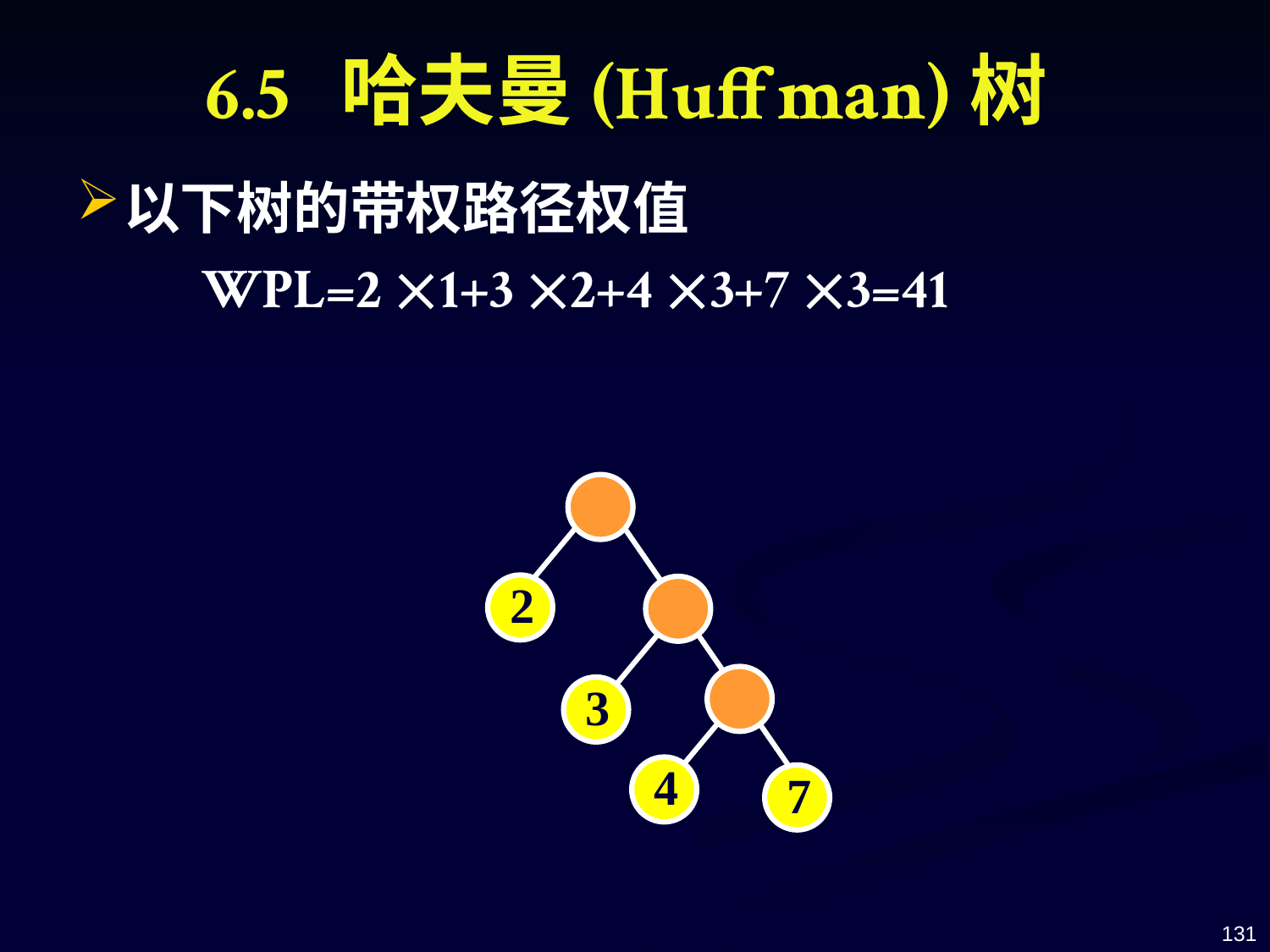

# 6.5  哈夫曼(Huffman)树
以下树的带权路径权值
           WPL=2 ×1+3 ×2+4 ×3+7 ×3=41

2

3

4

7

131